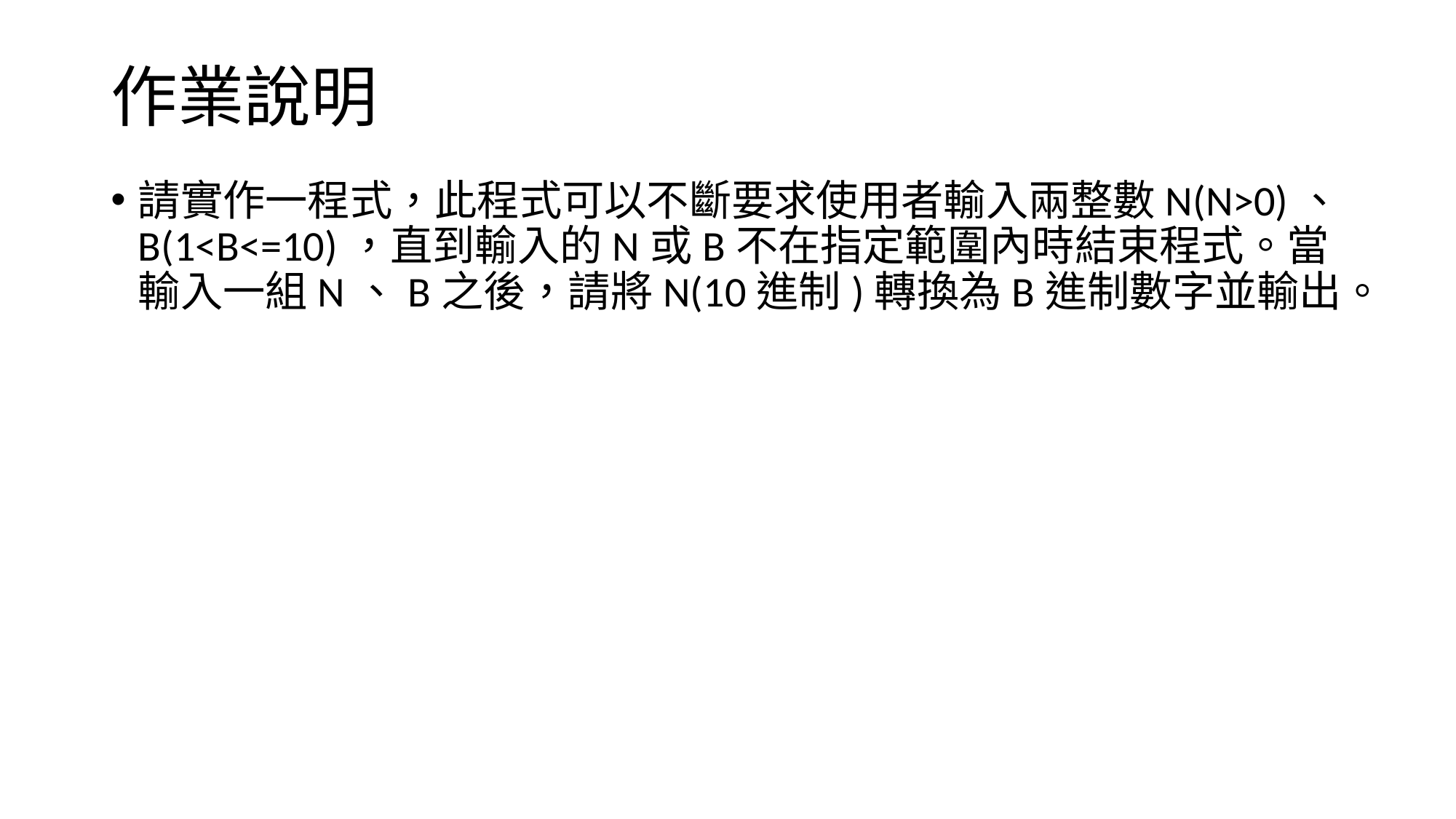

# 作業說明
請實作一程式，此程式可以不斷要求使用者輸入兩整數N(N>0)、B(1<B<=10)，直到輸入的N或B不在指定範圍內時結束程式。當輸入一組N、B之後，請將N(10進制)轉換為B進制數字並輸出。